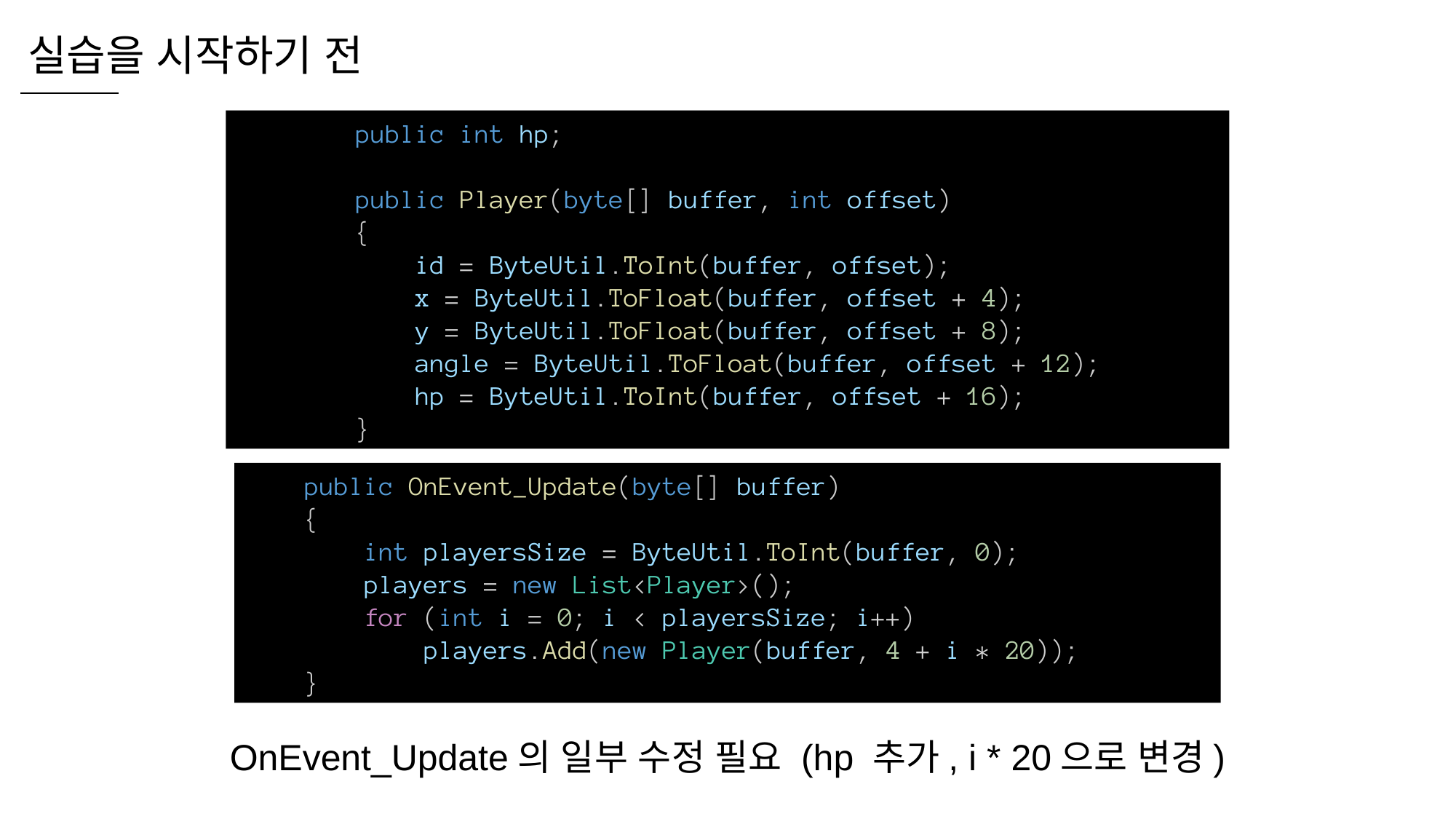

실습을 시작하기 전
        public int hp;
        public Player(byte[] buffer, int offset)
        {
            id = ByteUtil.ToInt(buffer, offset);
            x = ByteUtil.ToFloat(buffer, offset + 4);
            y = ByteUtil.ToFloat(buffer, offset + 8);
            angle = ByteUtil.ToFloat(buffer, offset + 12);
            hp = ByteUtil.ToInt(buffer, offset + 16);
        }
    public OnEvent_Update(byte[] buffer)
    {
        int playersSize = ByteUtil.ToInt(buffer, 0);
        players = new List<Player>();
        for (int i = 0; i < playersSize; i++)
            players.Add(new Player(buffer, 4 + i * 20));
    }
OnEvent_Update의 일부 수정 필요 (hp 추가, i * 20으로 변경)